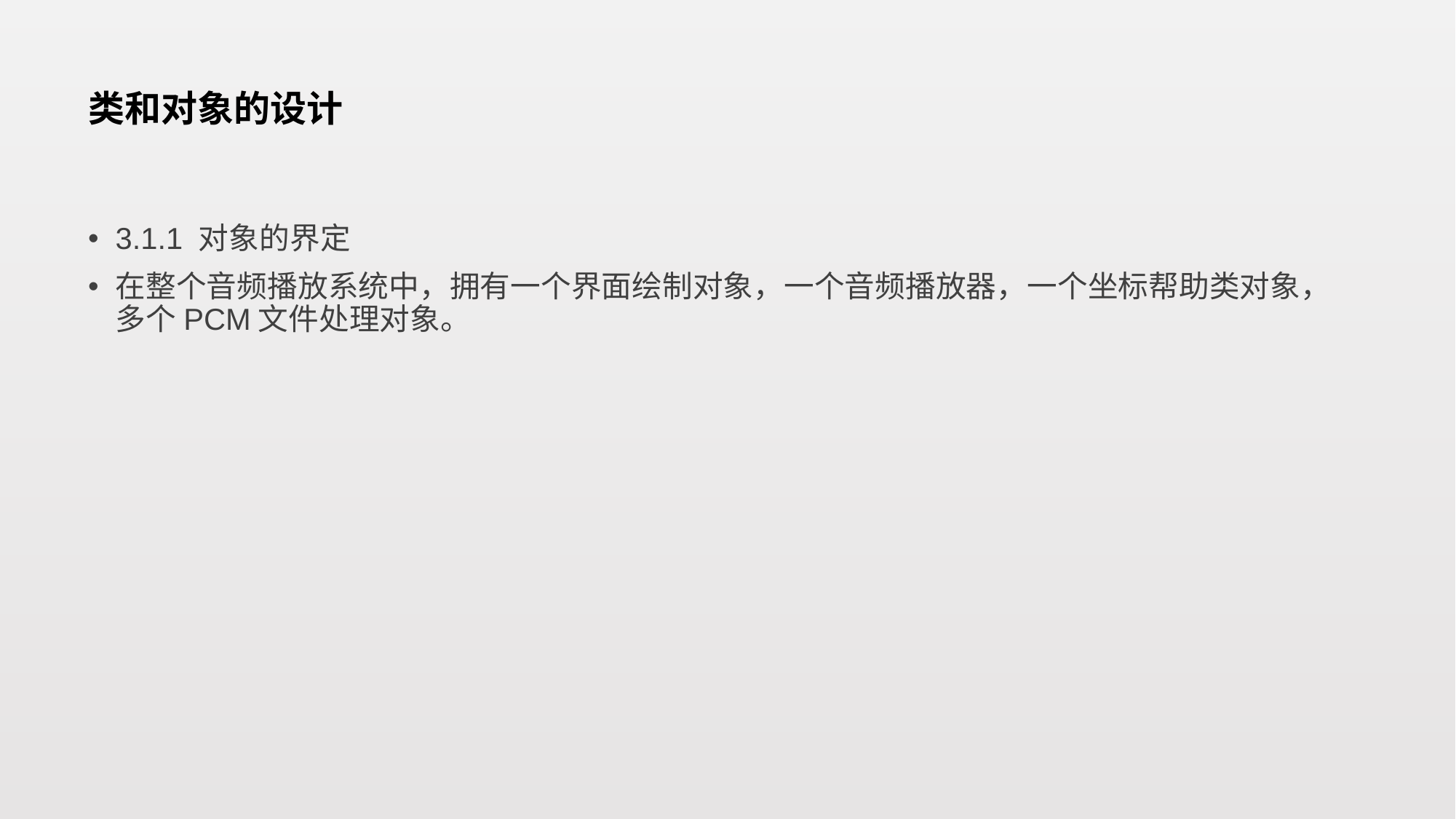

# 类和对象的设计
3.1.1 对象的界定
在整个音频播放系统中，拥有一个界面绘制对象，一个音频播放器，一个坐标帮助类对象，多个PCM文件处理对象。